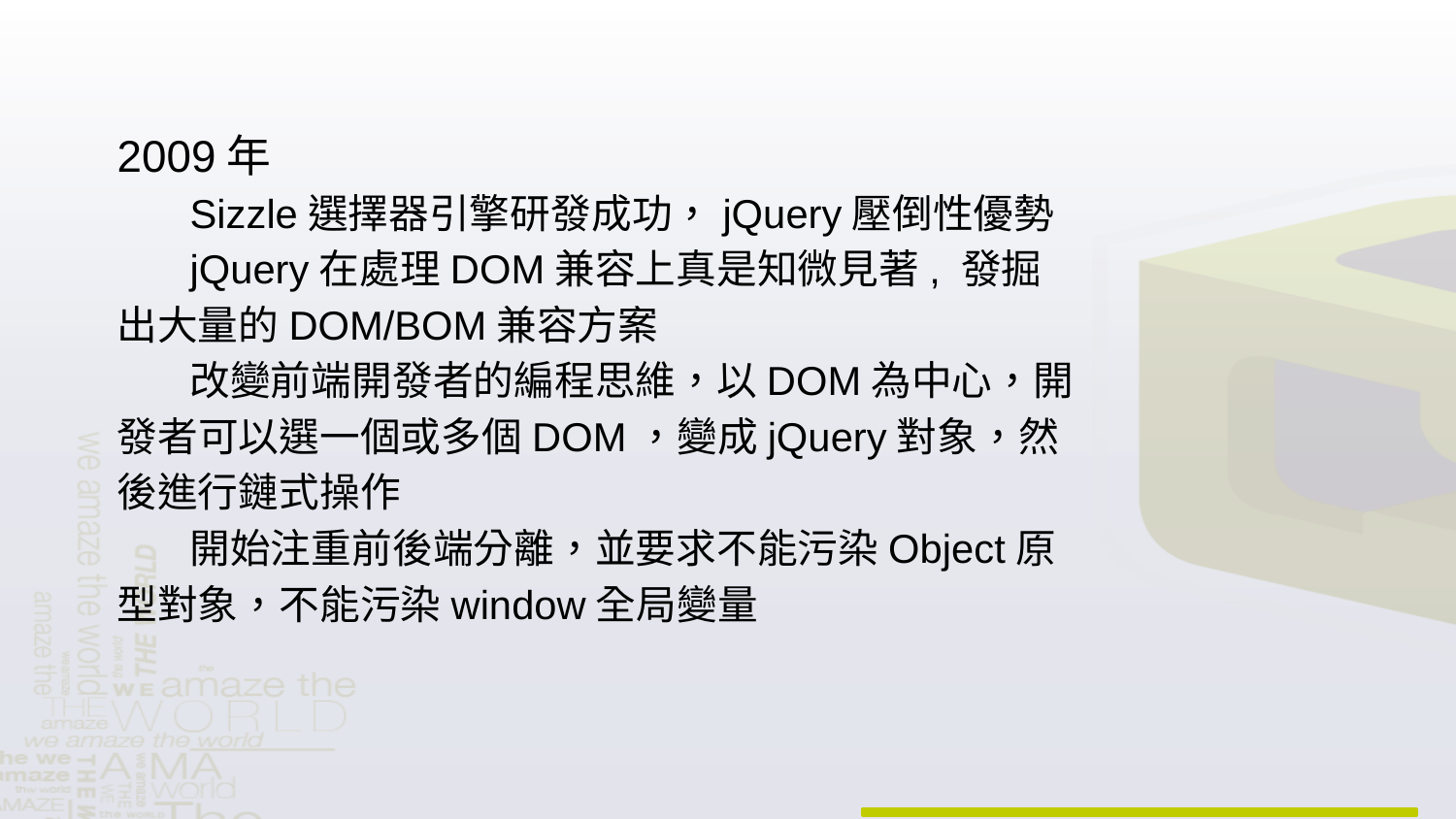

2009年
Sizzle選擇器引擎研發成功，jQuery壓倒性優勢
jQuery在處理DOM兼容上真是知微見著, 發掘出大量的DOM/BOM兼容方案
改變前端開發者的編程思維，以DOM為中心，開發者可以選一個或多個DOM，變成jQuery對象，然後進行鏈式操作
開始注重前後端分離，並要求不能污染Object原型對象，不能污染window全局變量